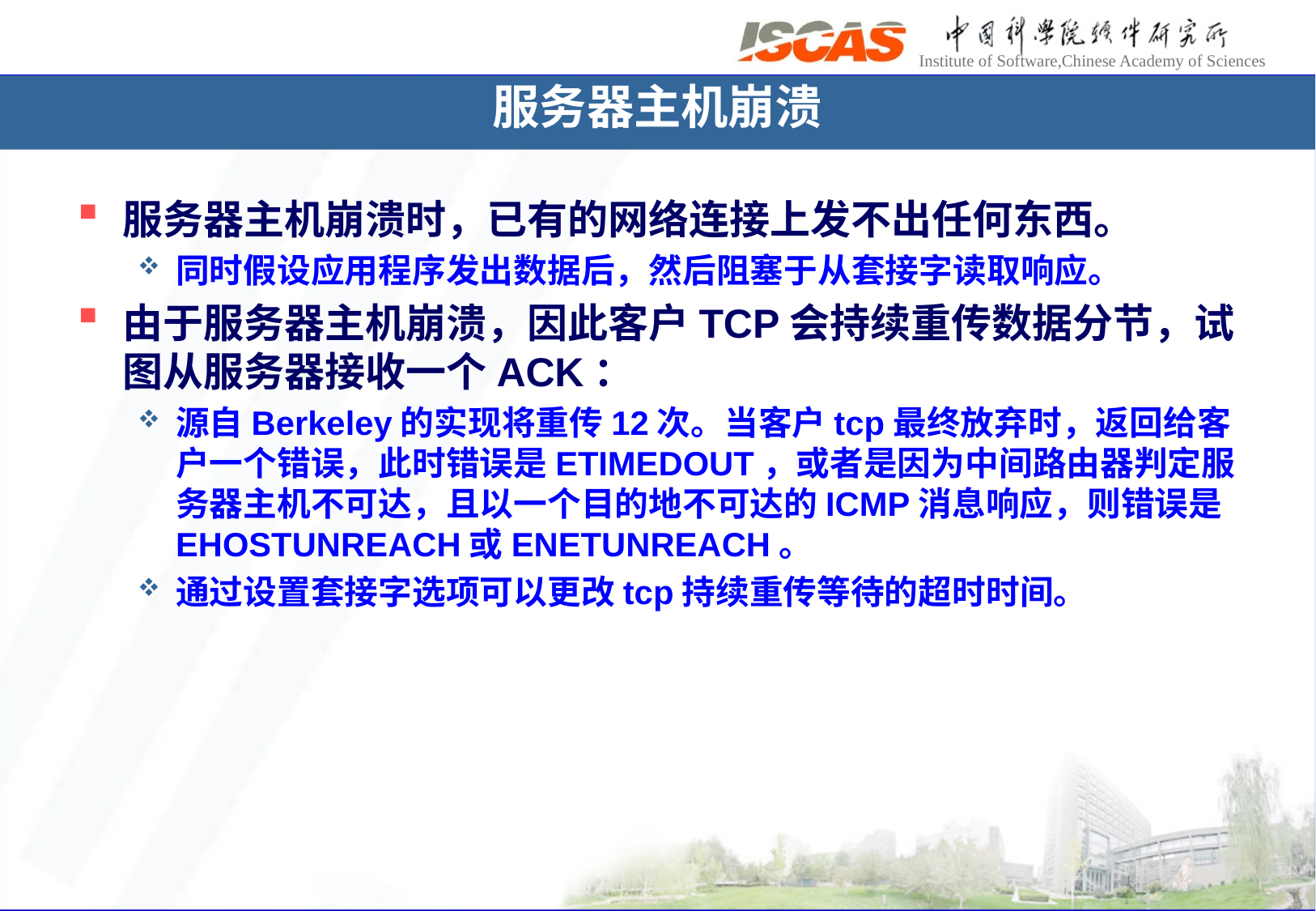

# 服务器主机崩溃
服务器主机崩溃时，已有的网络连接上发不出任何东西。
同时假设应用程序发出数据后，然后阻塞于从套接字读取响应。
由于服务器主机崩溃，因此客户TCP会持续重传数据分节，试图从服务器接收一个ACK：
源自Berkeley的实现将重传12次。当客户tcp最终放弃时，返回给客户一个错误，此时错误是ETIMEDOUT，或者是因为中间路由器判定服务器主机不可达，且以一个目的地不可达的ICMP消息响应，则错误是EHOSTUNREACH或ENETUNREACH。
通过设置套接字选项可以更改tcp持续重传等待的超时时间。